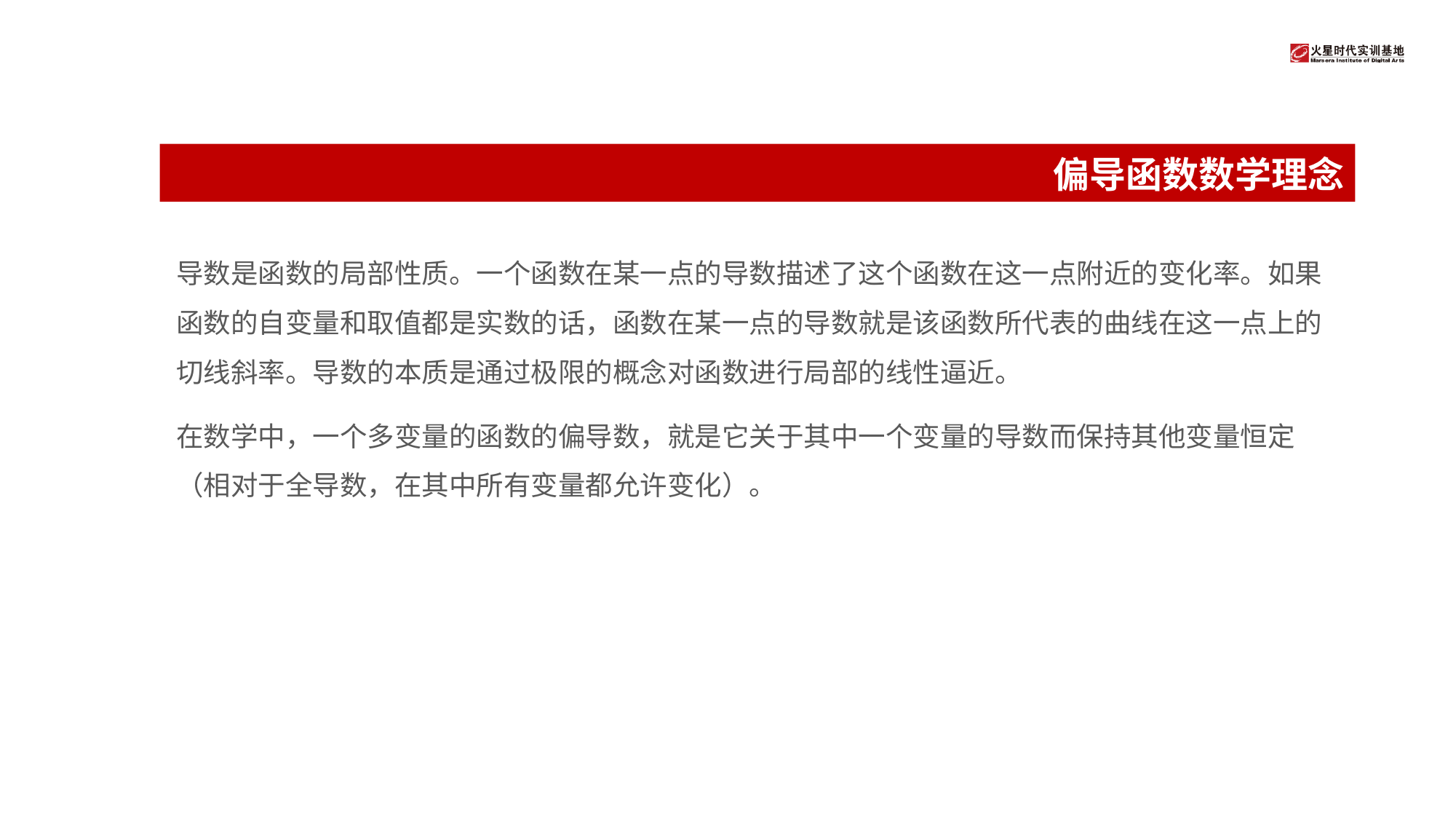

# 偏导函数数学理念
导数是函数的局部性质。一个函数在某一点的导数描述了这个函数在这一点附近的变化率。如果函数的自变量和取值都是实数的话，函数在某一点的导数就是该函数所代表的曲线在这一点上的切线斜率。导数的本质是通过极限的概念对函数进行局部的线性逼近。
在数学中，一个多变量的函数的偏导数，就是它关于其中一个变量的导数而保持其他变量恒定（相对于全导数，在其中所有变量都允许变化）。